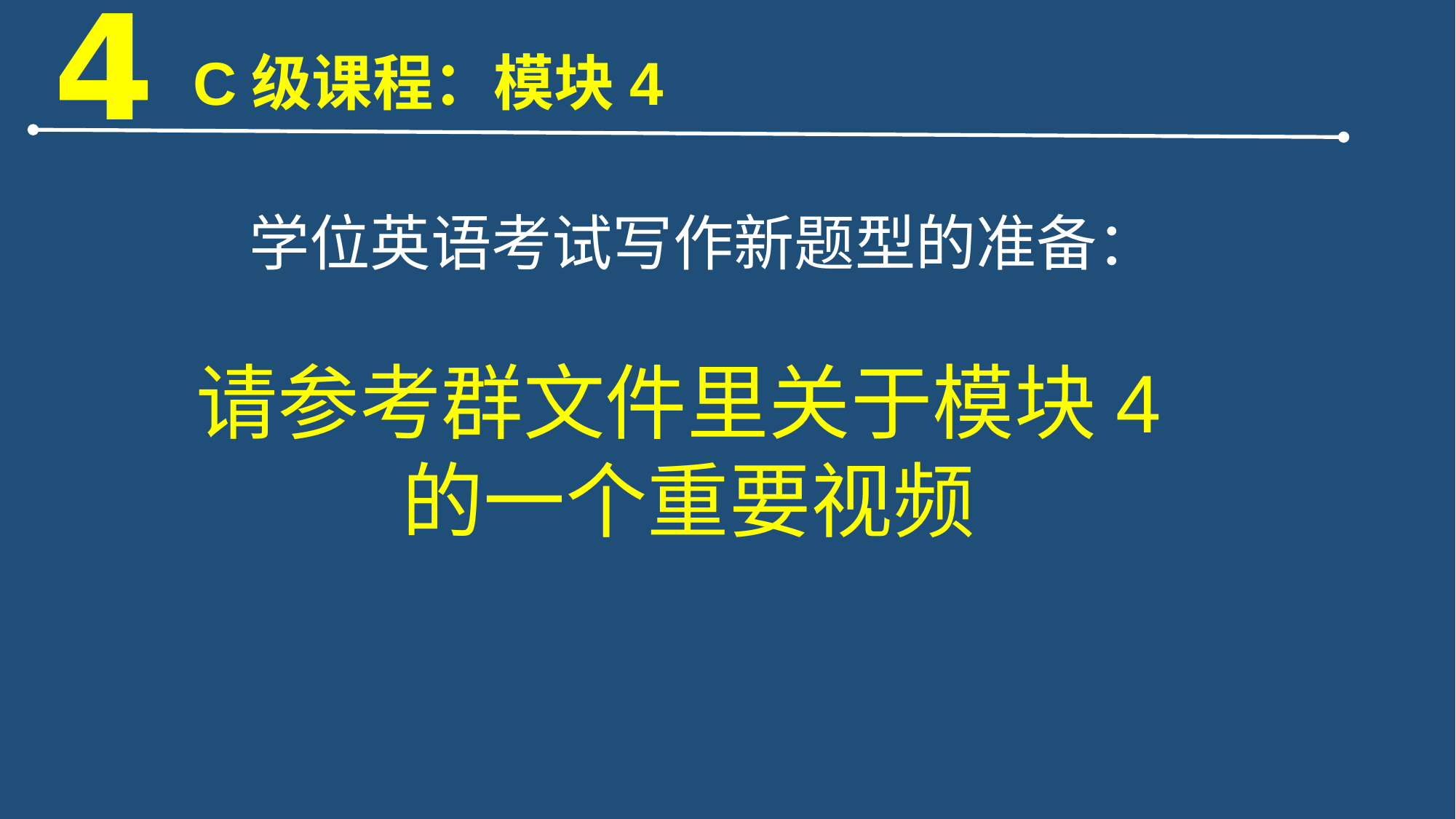

4
C级课程：模块4
学位英语考试写作新题型的准备：
请参考群文件里关于模块4的一个重要视频